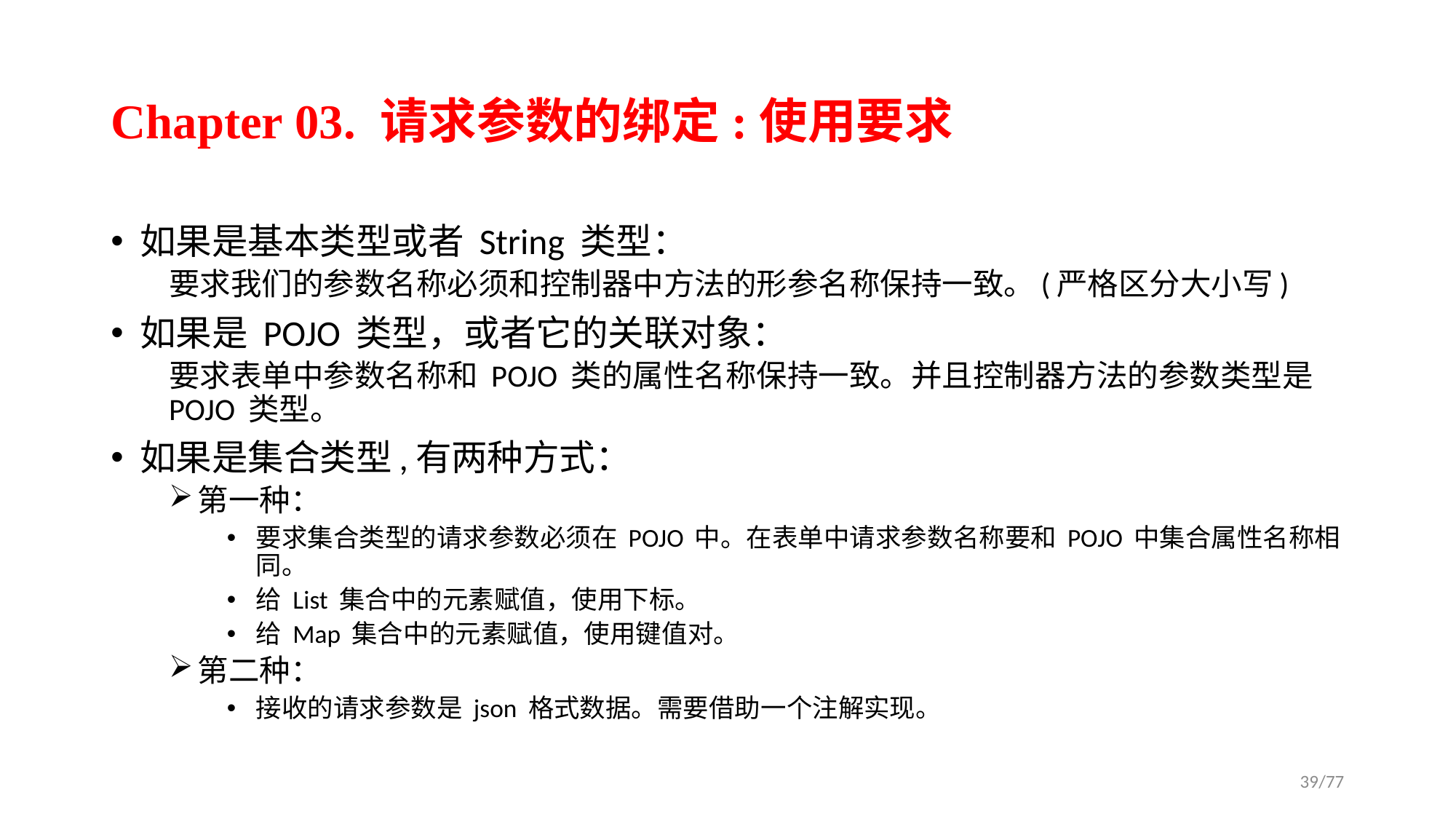

# Chapter 03. 请求参数的绑定:使用要求
如果是基本类型或者 String 类型：
要求我们的参数名称必须和控制器中方法的形参名称保持一致。(严格区分大小写)
如果是 POJO 类型，或者它的关联对象：
要求表单中参数名称和 POJO 类的属性名称保持一致。并且控制器方法的参数类型是 POJO 类型。
如果是集合类型,有两种方式：
第一种：
要求集合类型的请求参数必须在 POJO 中。在表单中请求参数名称要和 POJO 中集合属性名称相同。
给 List 集合中的元素赋值，使用下标。
给 Map 集合中的元素赋值，使用键值对。
第二种：
接收的请求参数是 json 格式数据。需要借助一个注解实现。
39